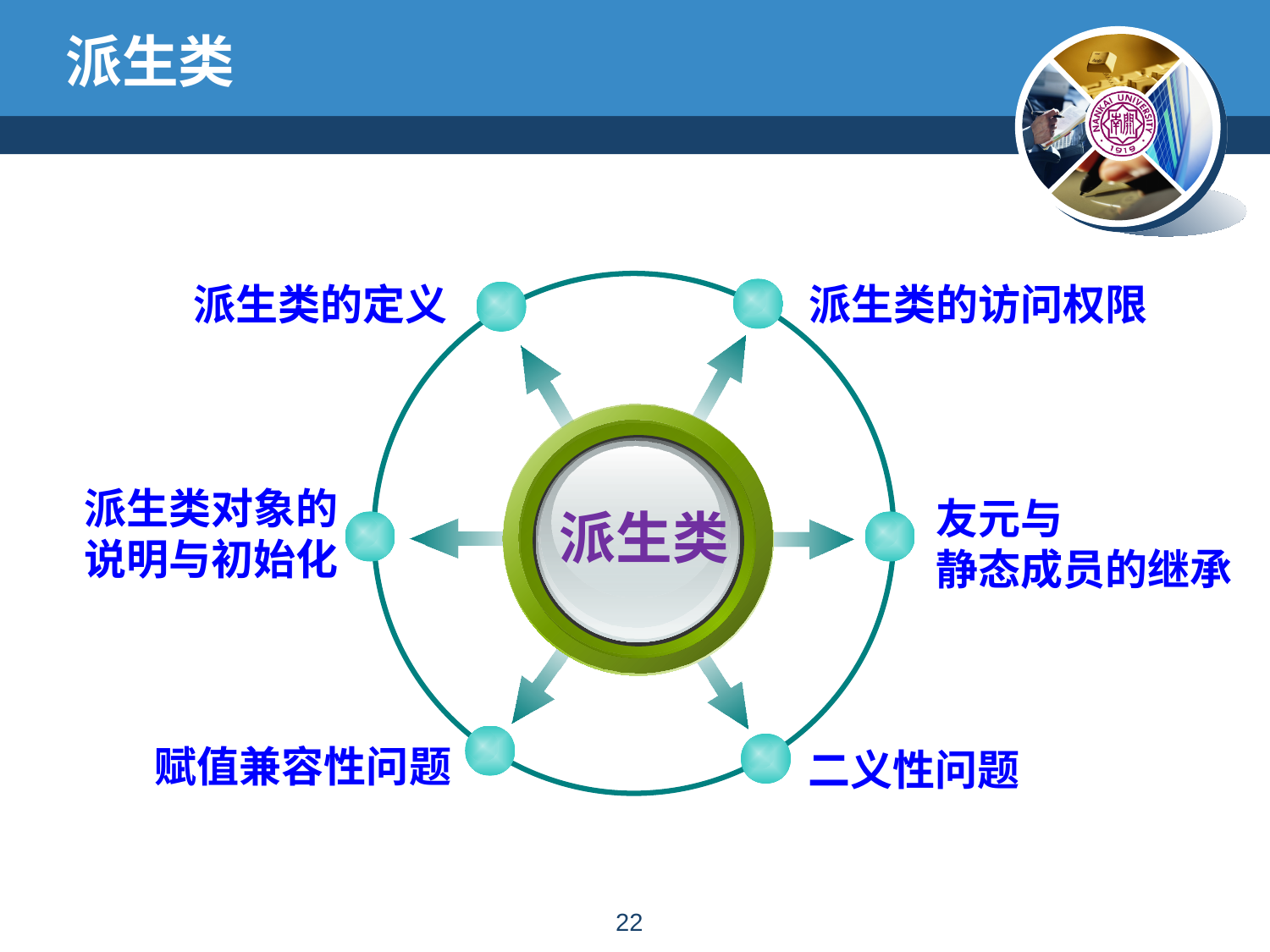

# 派生类
派生类的定义
派生类的访问权限

派生类对象的
说明与初始化
友元与
静态成员的继承
派生类

赋值兼容性问题
二义性问题
22